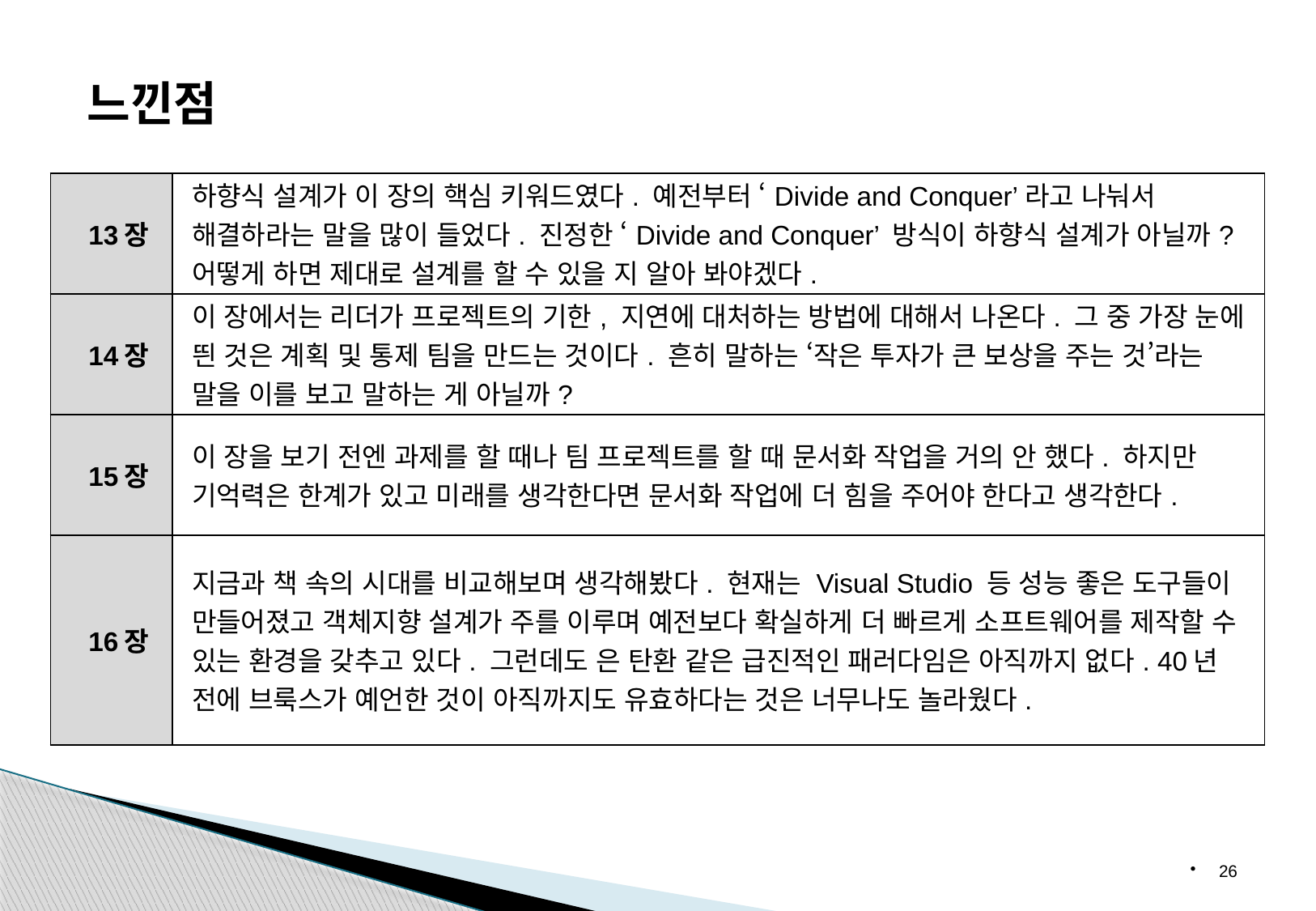

느낀점
| 13장 | 하향식 설계가 이 장의 핵심 키워드였다. 예전부터 ‘Divide and Conquer’라고 나눠서 해결하라는 말을 많이 들었다. 진정한 ‘Divide and Conquer’ 방식이 하향식 설계가 아닐까? 어떻게 하면 제대로 설계를 할 수 있을 지 알아 봐야겠다. |
| --- | --- |
| 14장 | 이 장에서는 리더가 프로젝트의 기한, 지연에 대처하는 방법에 대해서 나온다. 그 중 가장 눈에 띈 것은 계획 및 통제 팀을 만드는 것이다. 흔히 말하는 ‘작은 투자가 큰 보상을 주는 것’라는 말을 이를 보고 말하는 게 아닐까? |
| 15장 | 이 장을 보기 전엔 과제를 할 때나 팀 프로젝트를 할 때 문서화 작업을 거의 안 했다. 하지만 기억력은 한계가 있고 미래를 생각한다면 문서화 작업에 더 힘을 주어야 한다고 생각한다. |
| 16장 | 지금과 책 속의 시대를 비교해보며 생각해봤다. 현재는 Visual Studio 등 성능 좋은 도구들이 만들어졌고 객체지향 설계가 주를 이루며 예전보다 확실하게 더 빠르게 소프트웨어를 제작할 수 있는 환경을 갖추고 있다. 그런데도 은 탄환 같은 급진적인 패러다임은 아직까지 없다. 40년 전에 브룩스가 예언한 것이 아직까지도 유효하다는 것은 너무나도 놀라웠다. |
26